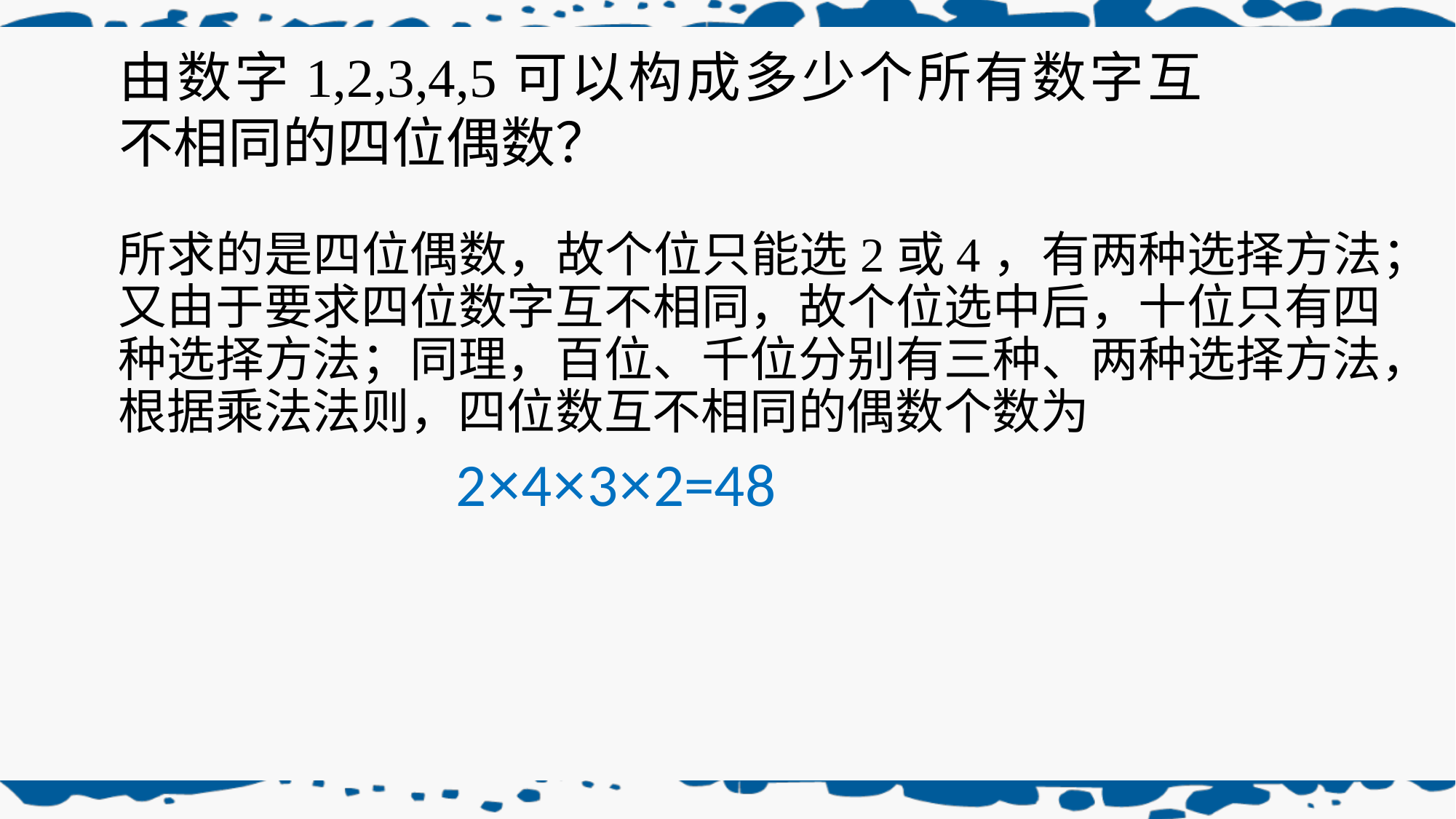

由数字1,2,3,4,5可以构成多少个所有数字互不相同的四位偶数？
所求的是四位偶数，故个位只能选2或4，有两种选择方法；又由于要求四位数字互不相同，故个位选中后，十位只有四种选择方法；同理，百位、千位分别有三种、两种选择方法，根据乘法法则，四位数互不相同的偶数个数为
2×4×3×2=48